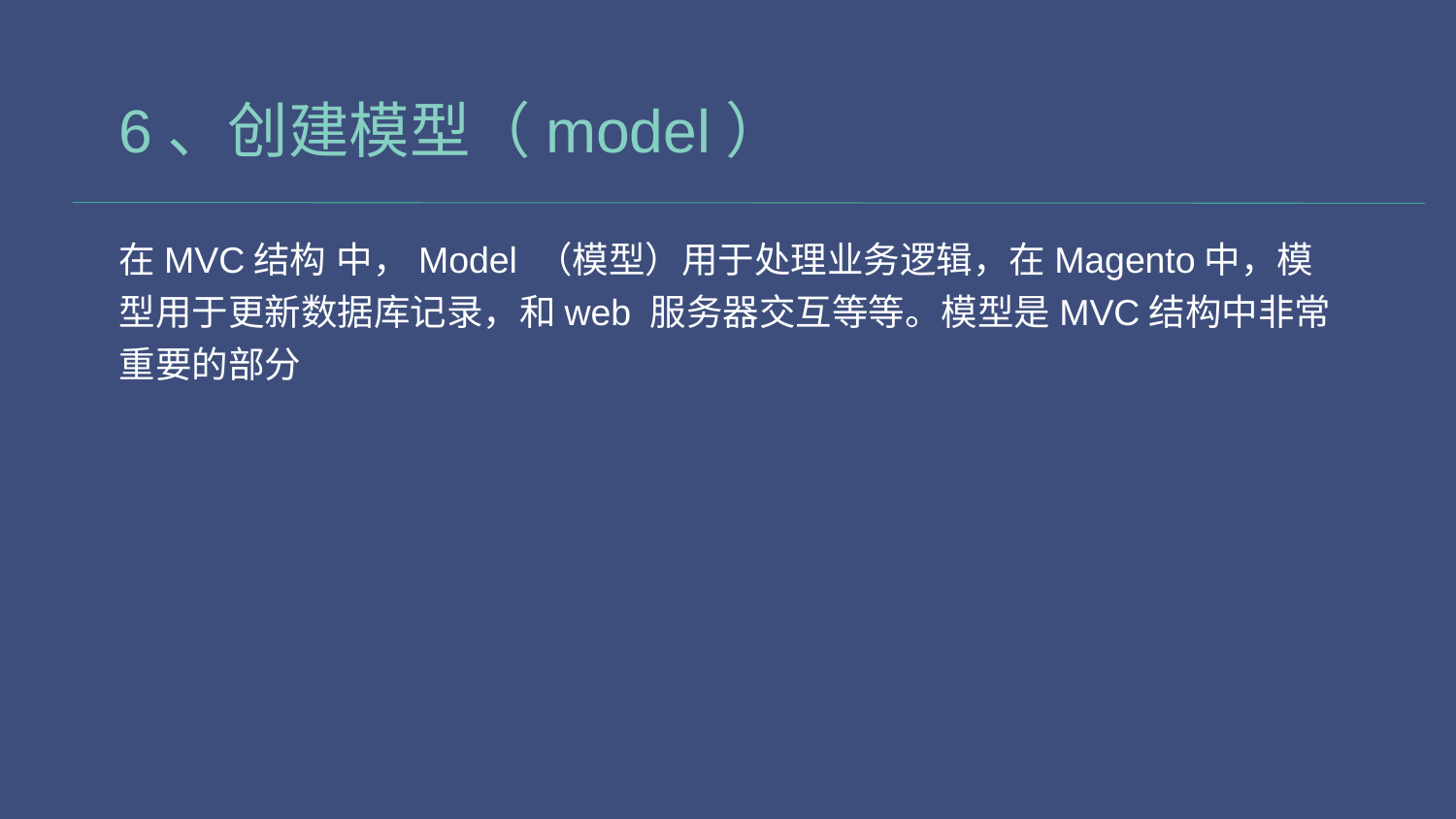

# 6、创建模型（model）
在MVC结构 中，Model （模型）用于处理业务逻辑，在Magento中，模型用于更新数据库记录，和web 服务器交互等等。模型是MVC结构中非常重要的部分